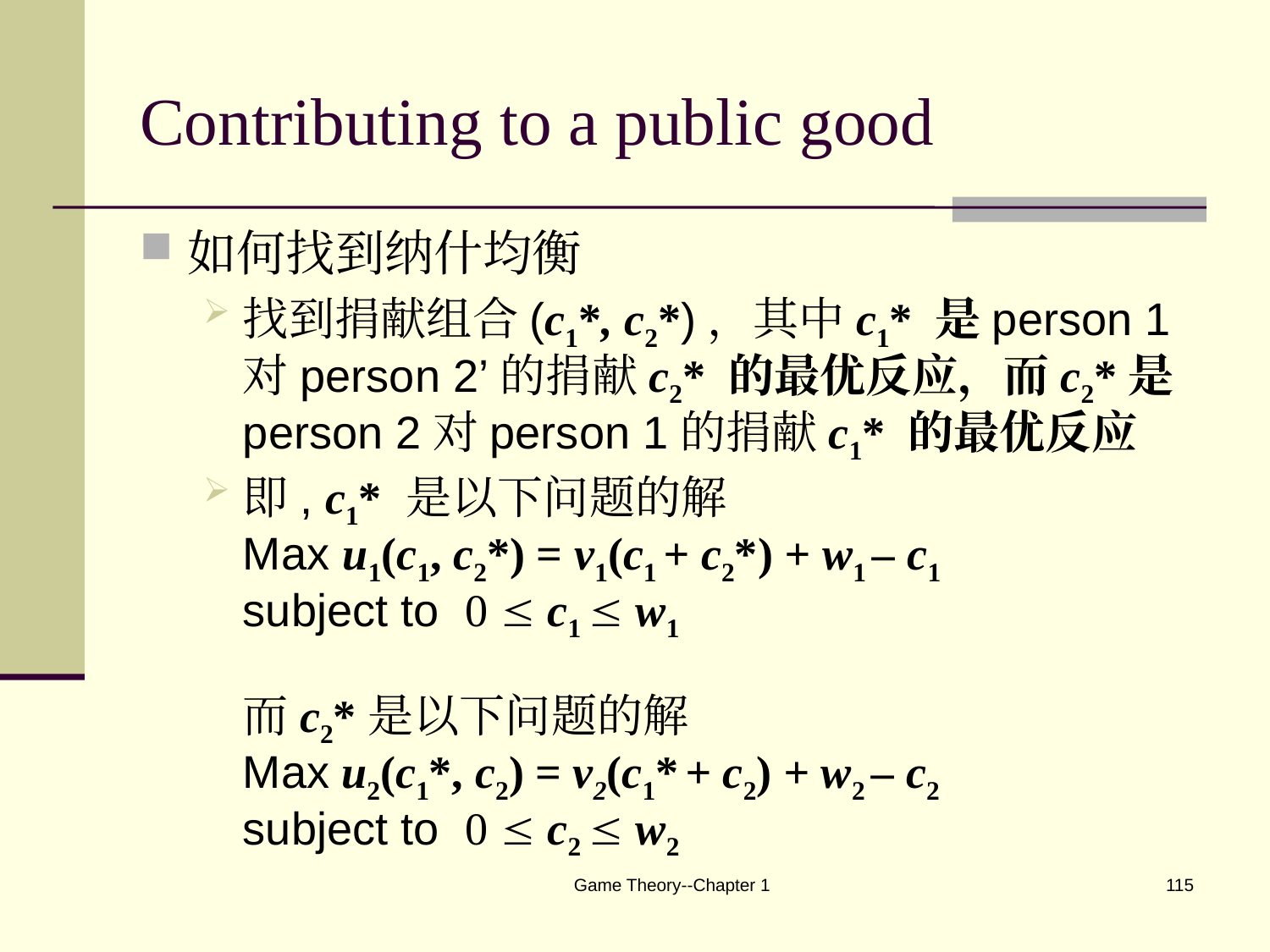

# Contributing to a public good
如何找到纳什均衡
找到捐献组合(c1*, c2*)，其中c1* 是person 1对person 2’的捐献c2* 的最优反应，而c2*是person 2对person 1的捐献c1* 的最优反应
即, c1* 是以下问题的解
Max u1(c1, c2*) = v1(c1 + c2*) + w1 – c1
subject to  0 ≤ c1 ≤ w1
而c2*是以下问题的解
Max u2(c1*, c2) = v2(c1* + c2) + w2 – c2
subject to  0 ≤ c2 ≤ w2
Game Theory--Chapter 1
115